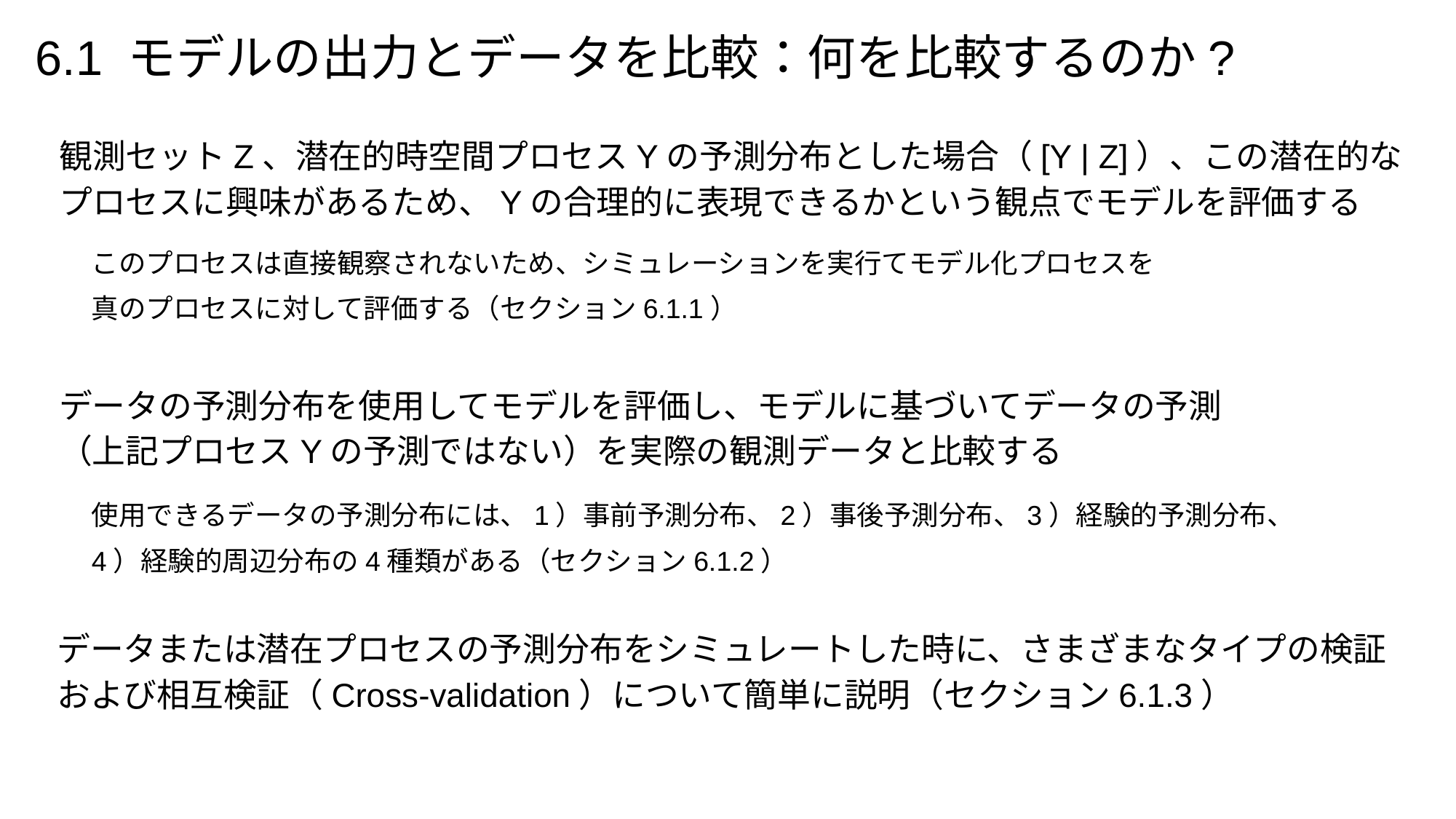

# 6.1 モデルの出力とデータを比較：何を比較するのか?
観測セットZ、潜在的時空間プロセスYの予測分布とした場合（[Y | Z]）、この潜在的な
プロセスに興味があるため、Yの合理的に表現できるかという観点でモデルを評価する
このプロセスは直接観察されないため、シミュレーションを実行てモデル化プロセスを
真のプロセスに対して評価する（セクション6.1.1）
データの予測分布を使用してモデルを評価し、モデルに基づいてデータの予測
（上記プロセスYの予測ではない）を実際の観測データと比較する
使用できるデータの予測分布には、1）事前予測分布、2）事後予測分布、3）経験的予測分布、
4）経験的周辺分布の4種類がある（セクション6.1.2）
データまたは潜在プロセスの予測分布をシミュレートした時に、さまざまなタイプの検証
および相互検証（Cross-validation）について簡単に説明（セクション6.1.3）